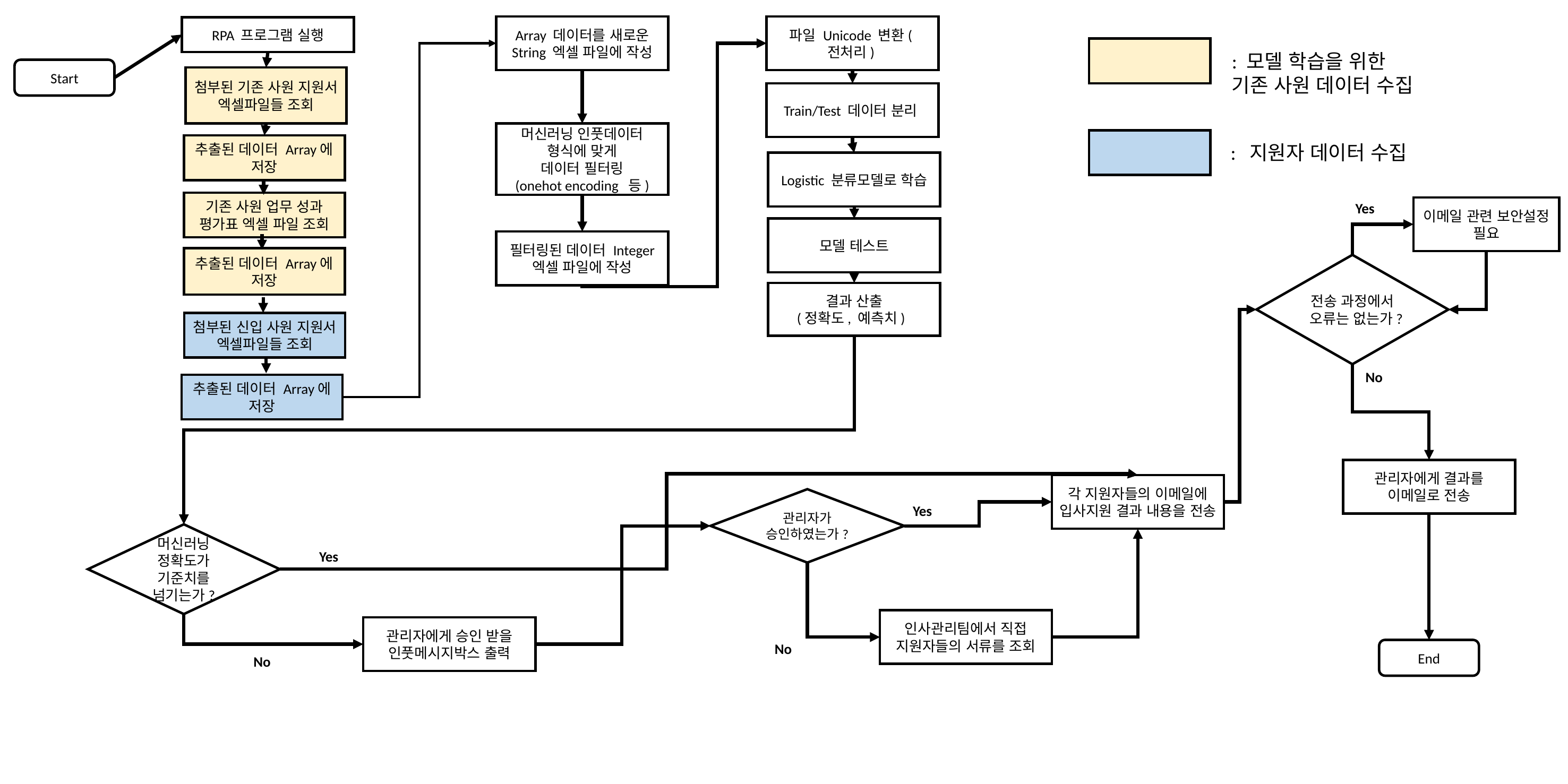

Array 데이터를 새로운 String 엑셀 파일에 작성
파일 Unicode 변환(전처리)
RPA 프로그램 실행

: 모델 학습을 위한
기존 사원 데이터 수집
Start
첨부된 기존 사원 지원서 엑셀파일들 조회
Train/Test 데이터 분리
머신러닝 인풋데이터
형식에 맞게
데이터 필터링
(onehot encoding  등)

추출된 데이터 Array에
저장
:  지원자 데이터 수집
Logistic 분류모델로 학습
기존 사원 업무 성과 평가표 엑셀 파일 조회
Yes
이메일 관련 보안설정 필요
모델 테스트
필터링된 데이터 Integer 엑셀 파일에 작성
추출된 데이터 Array에
저장
전송 과정에서 오류는 없는가?
결과 산출
(정확도, 예측치)
첨부된 신입 사원 지원서 엑셀파일들 조회
No
추출된 데이터 Array에
저장
관리자에게 결과를 이메일로 전송
각 지원자들의 이메일에 입사지원 결과 내용을 전송
관리자가 승인하였는가?
Yes
머신러닝 정확도가 기준치를 넘기는가?
Yes
인사관리팀에서 직접 지원자들의 서류를 조회
관리자에게 승인 받을 인풋메시지박스 출력
No
End
No